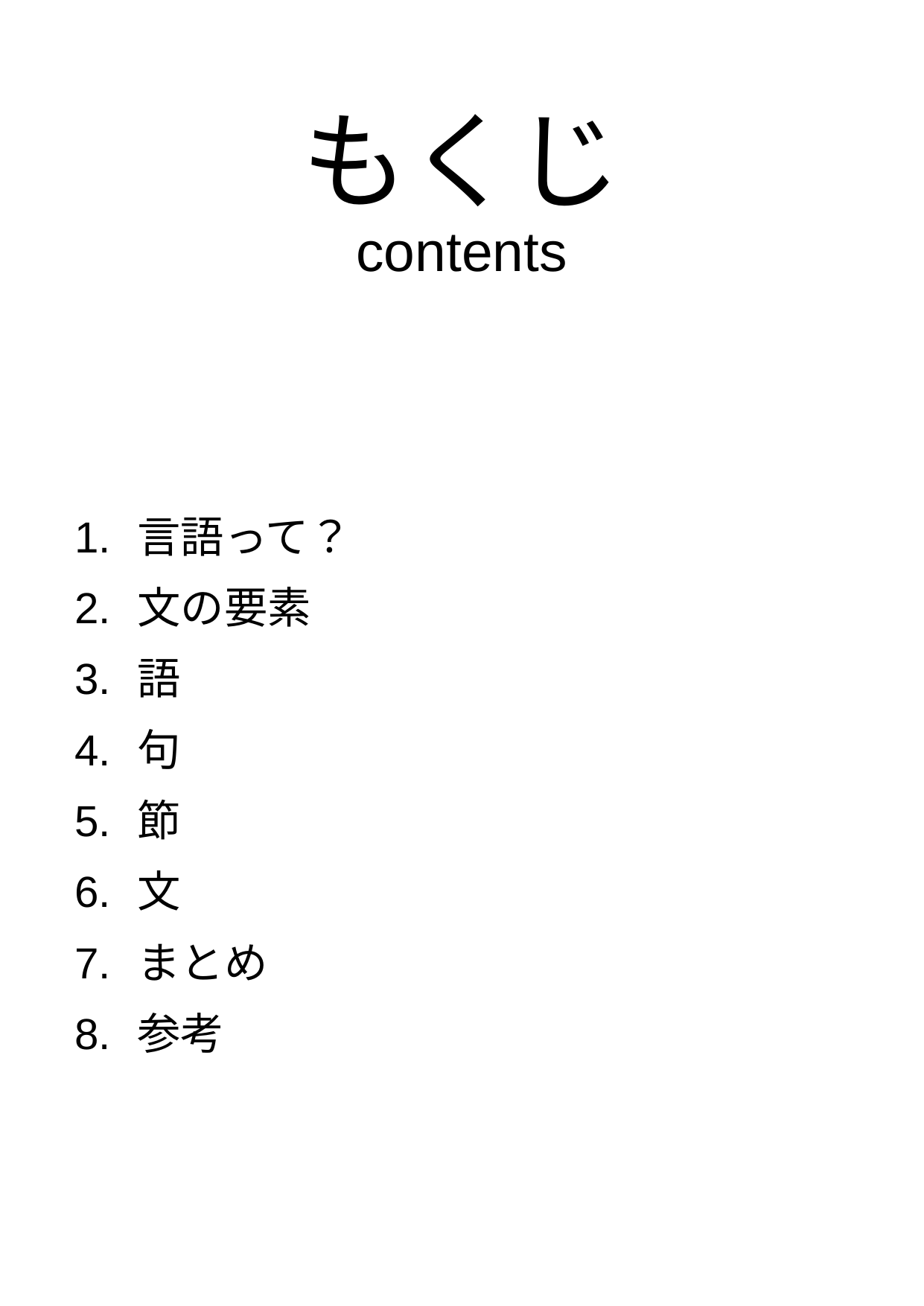

# もくじ contents
言語って？
文の要素
語
句
節
文
まとめ
参考